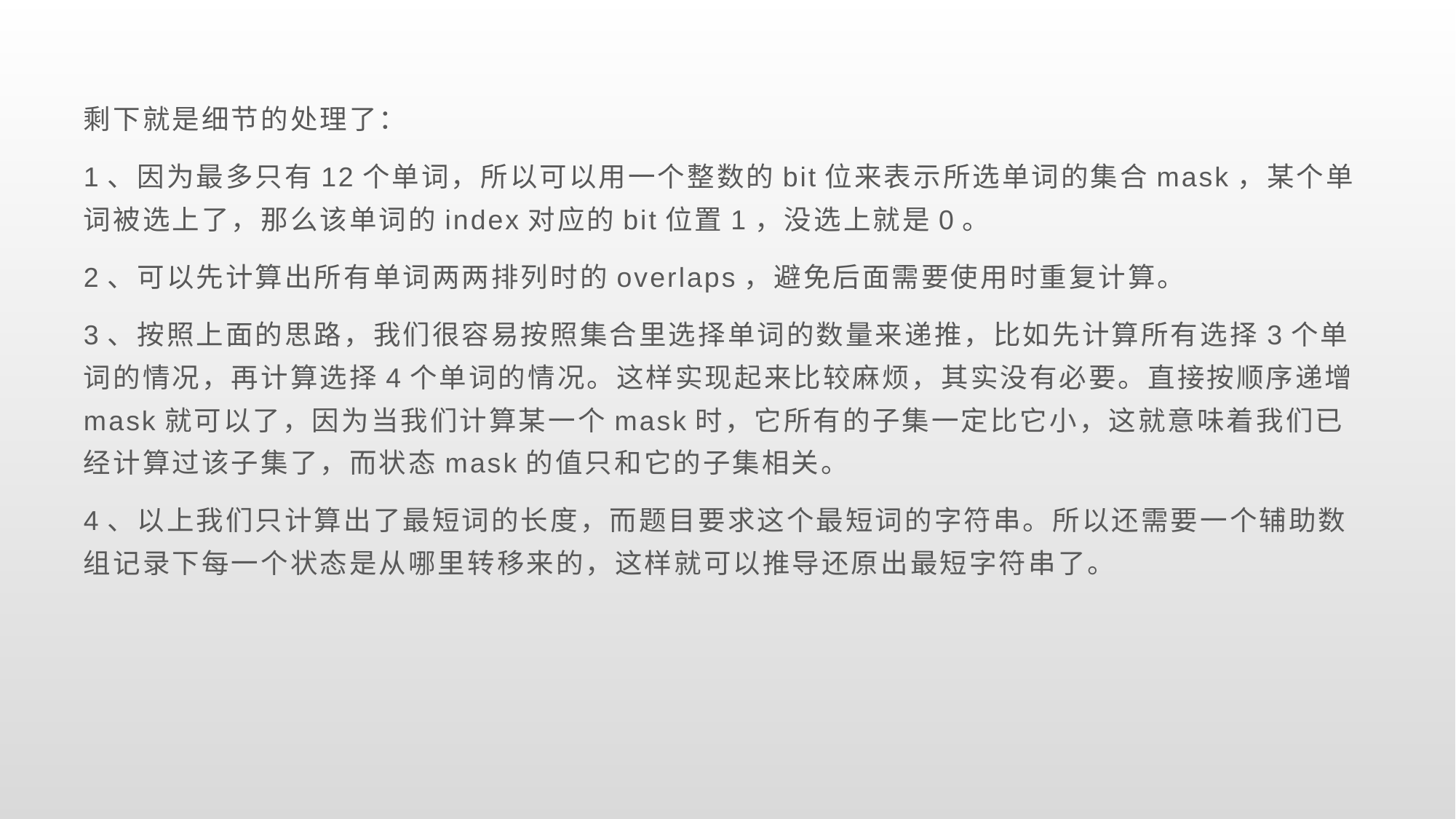

剩下就是细节的处理了：
1、因为最多只有12个单词，所以可以用一个整数的bit位来表示所选单词的集合mask，某个单词被选上了，那么该单词的index对应的bit位置1，没选上就是0。
2、可以先计算出所有单词两两排列时的overlaps，避免后面需要使用时重复计算。
3、按照上面的思路，我们很容易按照集合里选择单词的数量来递推，比如先计算所有选择3个单词的情况，再计算选择4个单词的情况。这样实现起来比较麻烦，其实没有必要。直接按顺序递增mask就可以了，因为当我们计算某一个mask时，它所有的子集一定比它小，这就意味着我们已经计算过该子集了，而状态mask的值只和它的子集相关。
4、以上我们只计算出了最短词的长度，而题目要求这个最短词的字符串。所以还需要一个辅助数组记录下每一个状态是从哪里转移来的，这样就可以推导还原出最短字符串了。